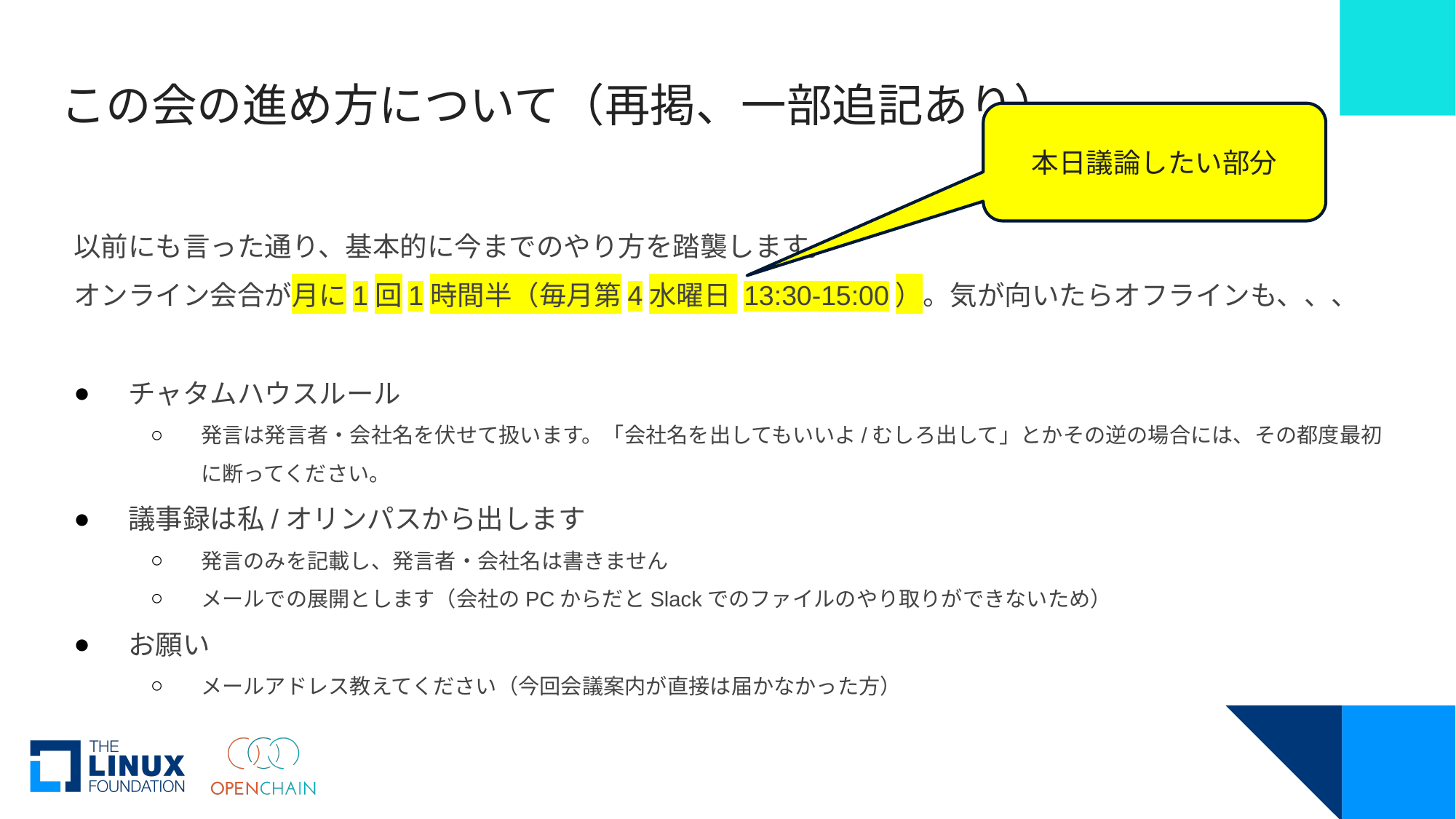

# この会の進め方について（再掲、一部追記あり）
本日議論したい部分
以前にも言った通り、基本的に今までのやり方を踏襲します。
オンライン会合が月に1回1時間半（毎月第4水曜日 13:30-15:00）。気が向いたらオフラインも、、、

チャタムハウスルール
発言は発言者・会社名を伏せて扱います。「会社名を出してもいいよ/むしろ出して」とかその逆の場合には、その都度最初に断ってください。
議事録は私/オリンパスから出します
発言のみを記載し、発言者・会社名は書きません
メールでの展開とします（会社のPCからだとSlackでのファイルのやり取りができないため）
お願い
メールアドレス教えてください（今回会議案内が直接は届かなかった方）